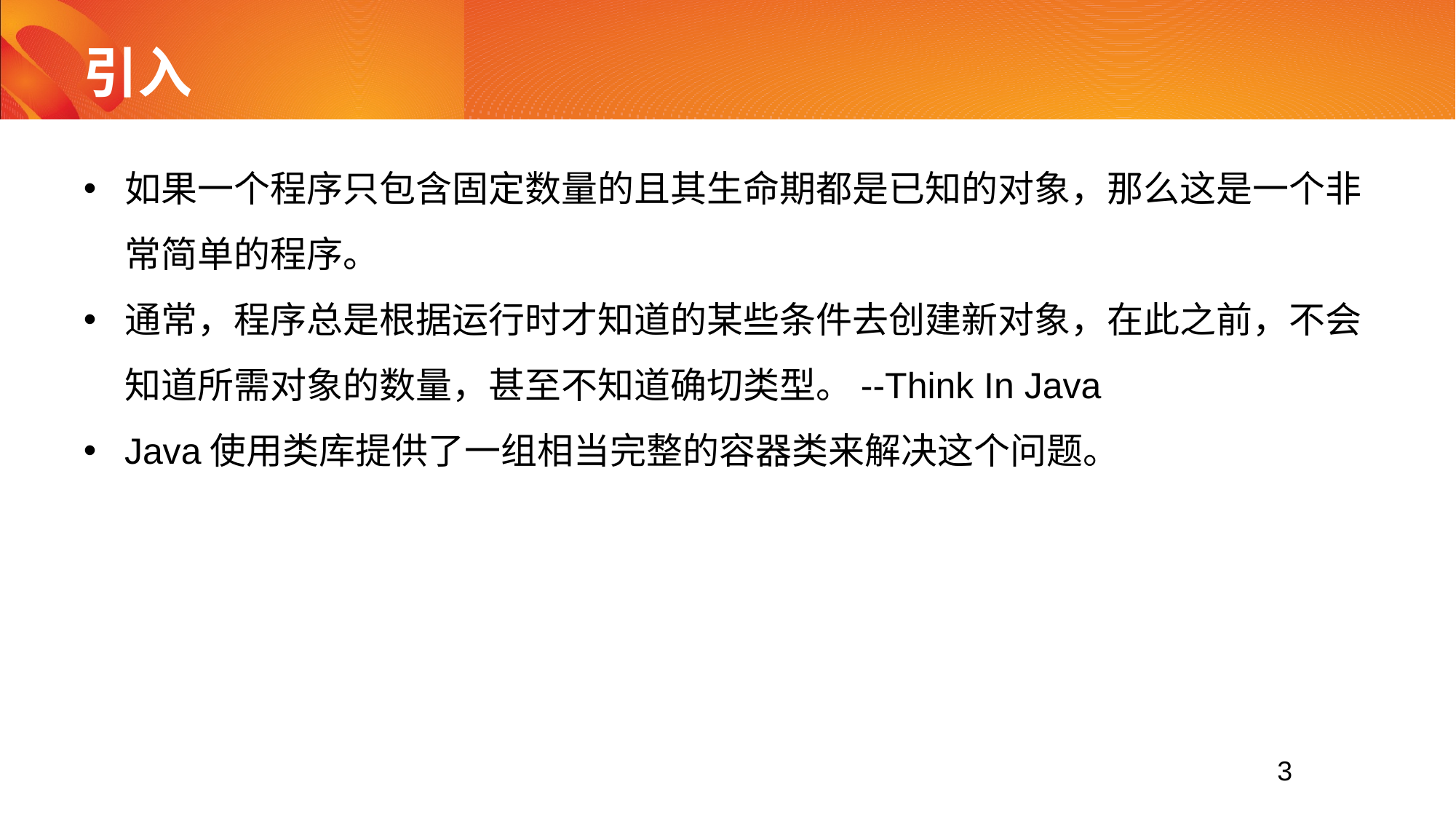

# 引入
如果一个程序只包含固定数量的且其生命期都是已知的对象，那么这是一个非常简单的程序。
通常，程序总是根据运行时才知道的某些条件去创建新对象，在此之前，不会知道所需对象的数量，甚至不知道确切类型。--Think In Java
Java使用类库提供了一组相当完整的容器类来解决这个问题。